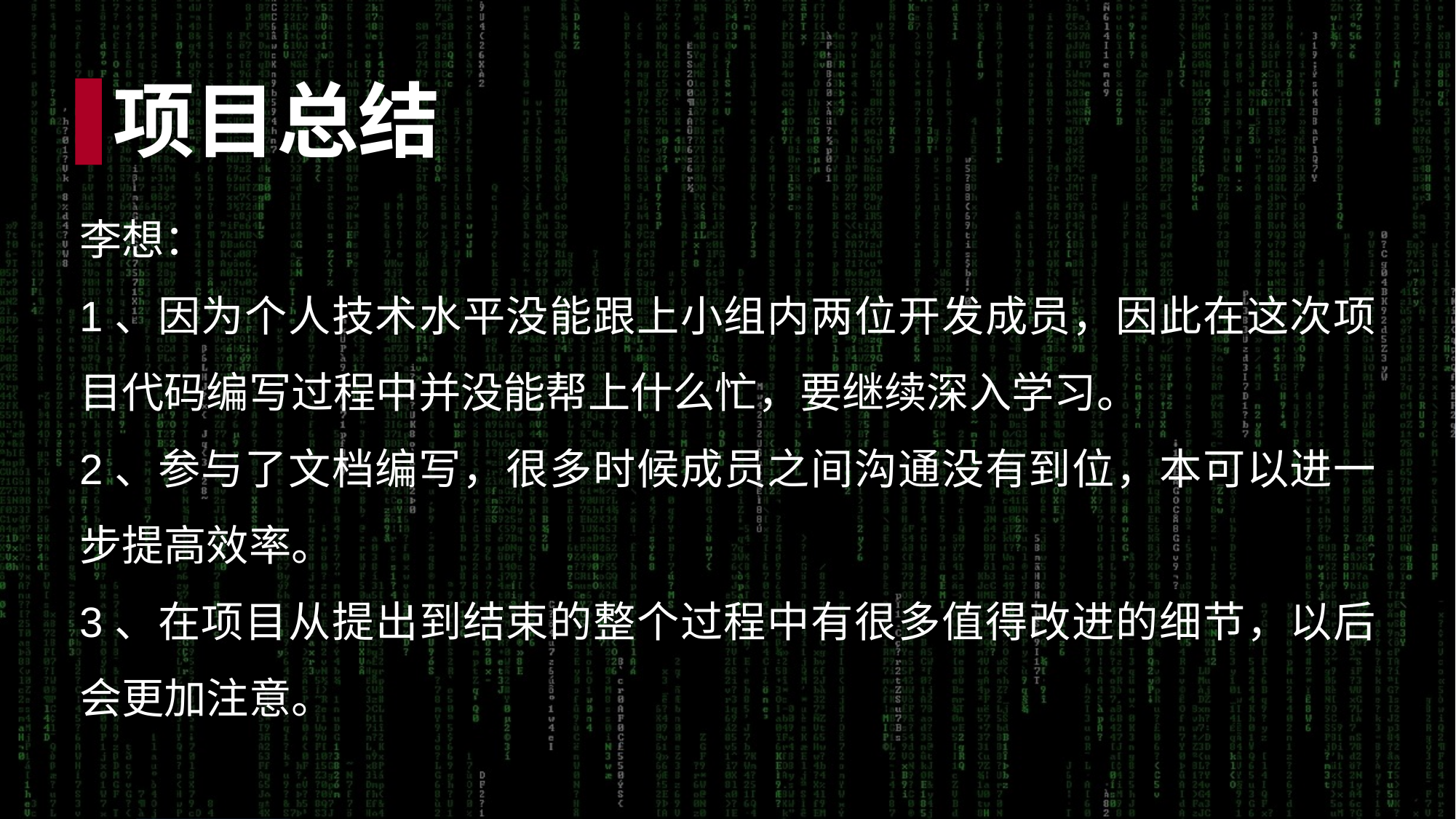

项目总结

李想：
1、因为个人技术水平没能跟上小组内两位开发成员，因此在这次项目代码编写过程中并没能帮上什么忙，要继续深入学习。
2、参与了文档编写，很多时候成员之间沟通没有到位，本可以进一步提高效率。
3、在项目从提出到结束的整个过程中有很多值得改进的细节，以后会更加注意。